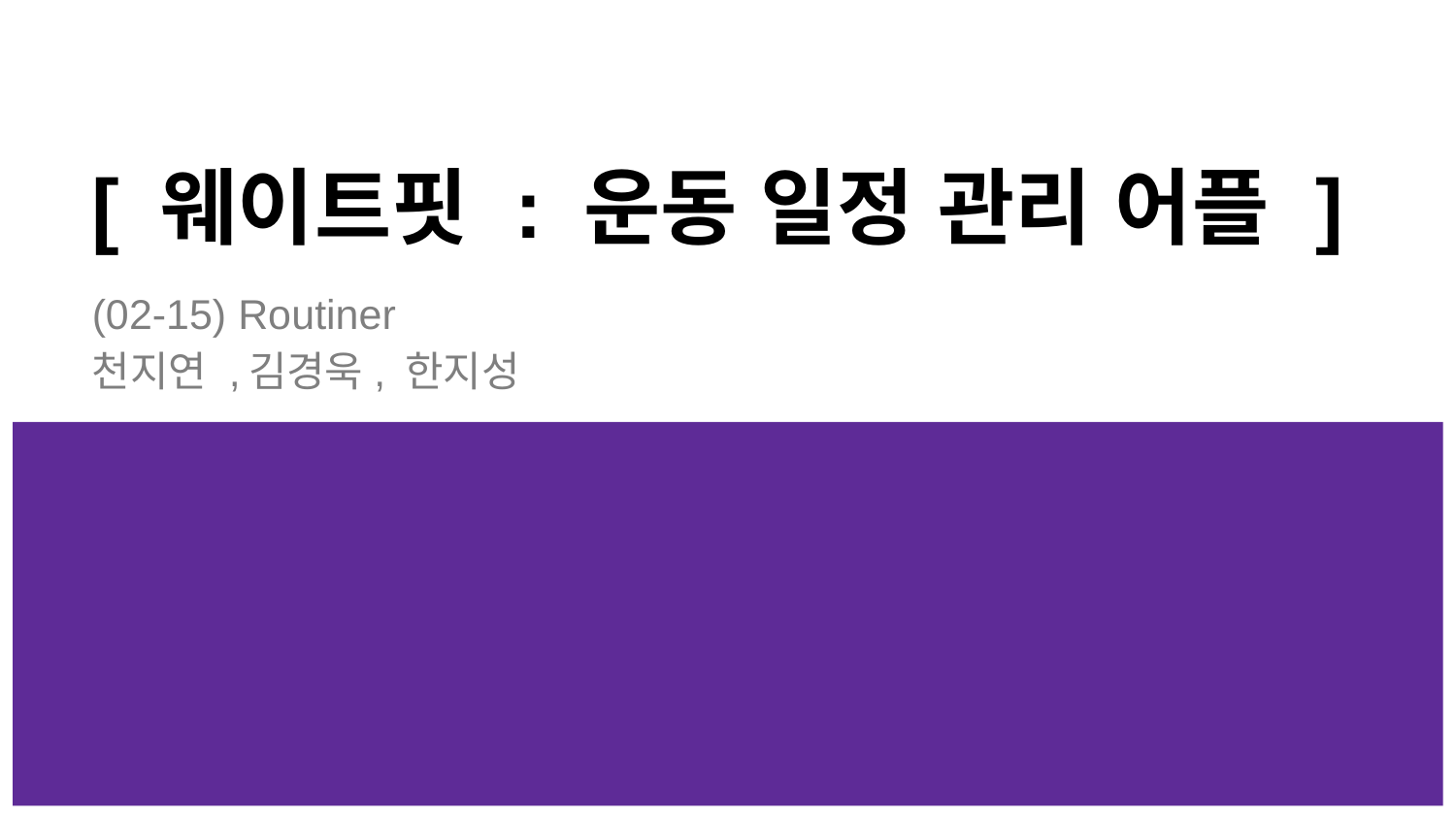

# [ 웨이트핏 : 운동 일정 관리 어플 ]
(02-15) Routiner
천지연 ,김경욱, 한지성